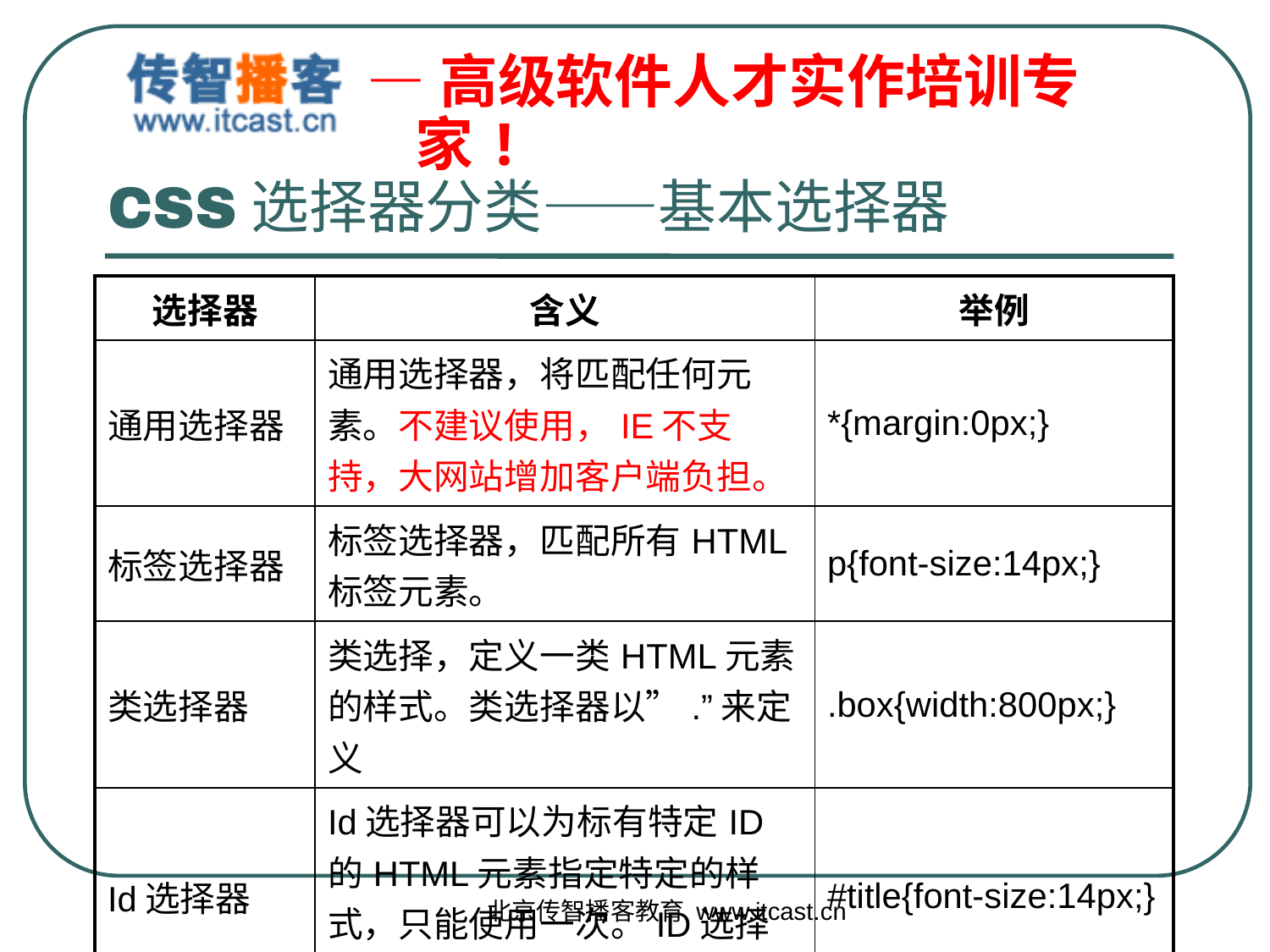

# CSS选择器分类——基本选择器
| 选择器 | 含义 | 举例 |
| --- | --- | --- |
| 通用选择器 | 通用选择器，将匹配任何元素。不建议使用，IE不支持，大网站增加客户端负担。 | \*{margin:0px;} |
| 标签选择器 | 标签选择器，匹配所有HTML标签元素。 | p{font-size:14px;} |
| 类选择器 | 类选择，定义一类HTML元素的样式。类选择器以”.”来定义 | .box{width:800px;} |
| Id选择器 | Id选择器可以为标有特定ID的HTML元素指定特定的样式，只能使用一次。ID选择器以”#”来定义。 | #title{font-size:14px;} |